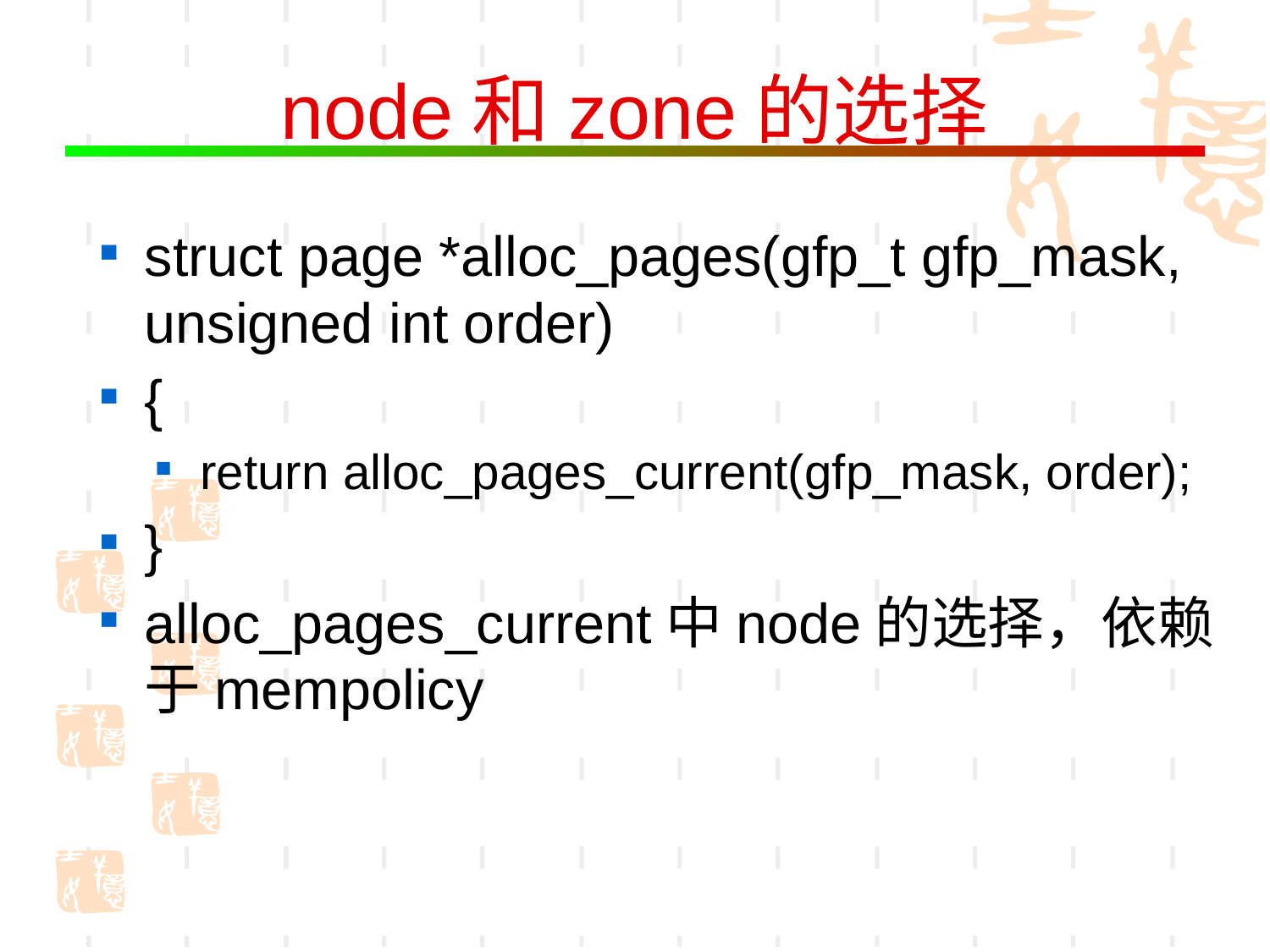

# node和zone的选择
struct page *alloc_pages(gfp_t gfp_mask, unsigned int order)
{
return alloc_pages_current(gfp_mask, order);
}
alloc_pages_current中node的选择，依赖于mempolicy